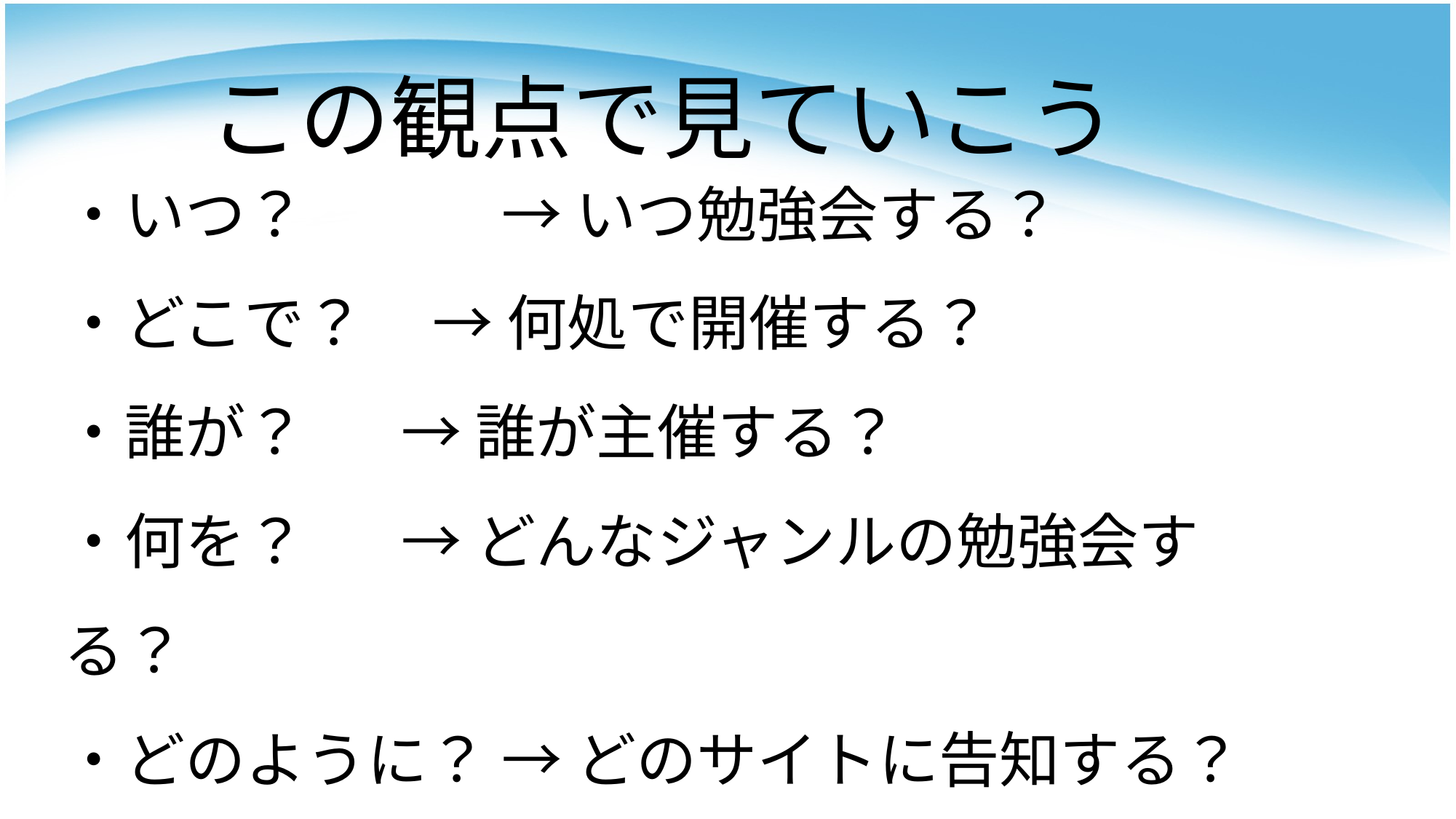

この観点で見ていこう
# ・いつ？　　　 → いつ勉強会する？ ・どこで？     → 何処で開催する？ ・誰が？       → 誰が主催する？ ・何を？       → どんなジャンルの勉強会する？ ・どのように？ → どのサイトに告知する？